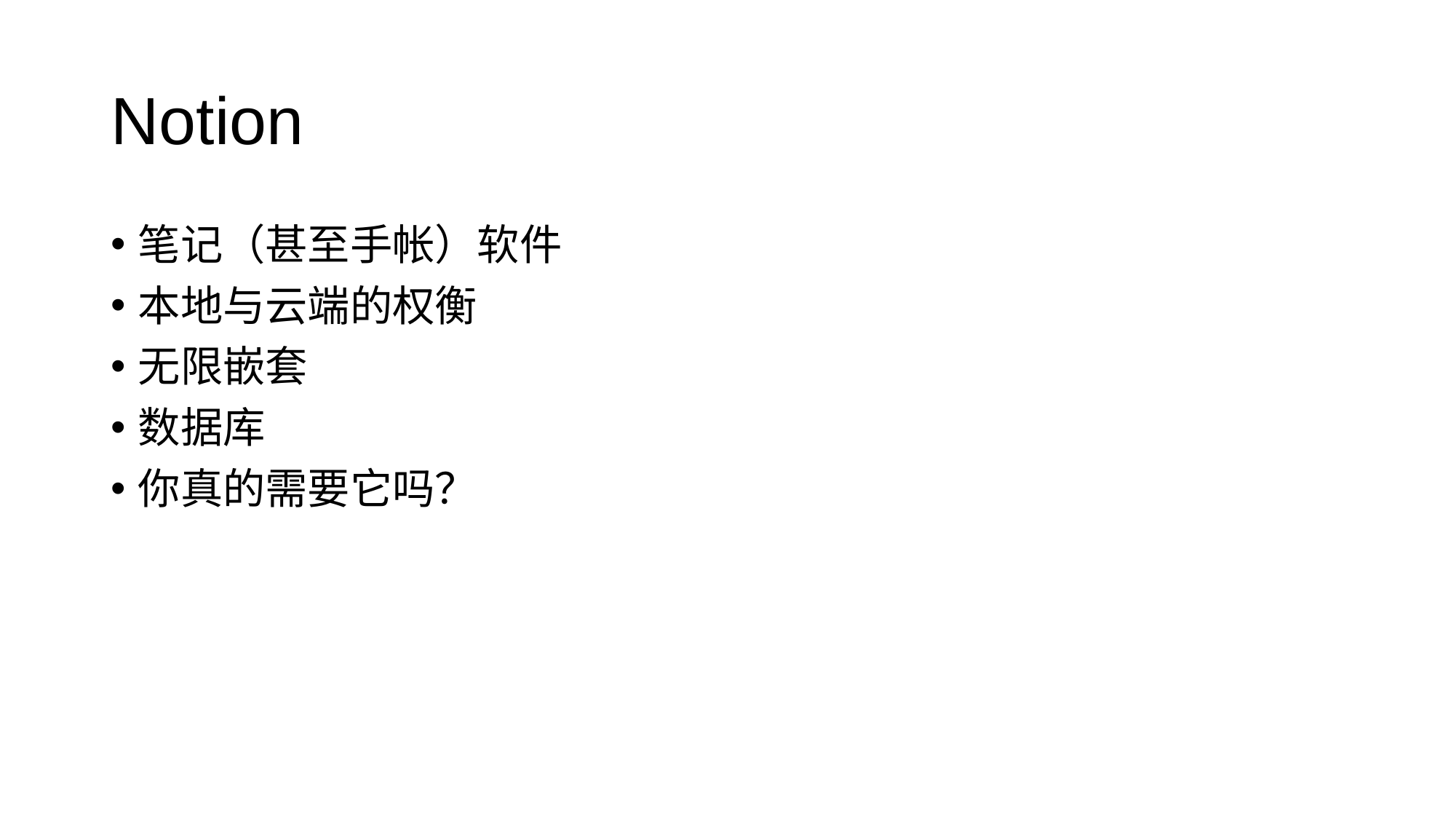

# Notion
笔记（甚至手帐）软件
本地与云端的权衡
无限嵌套
数据库
你真的需要它吗？